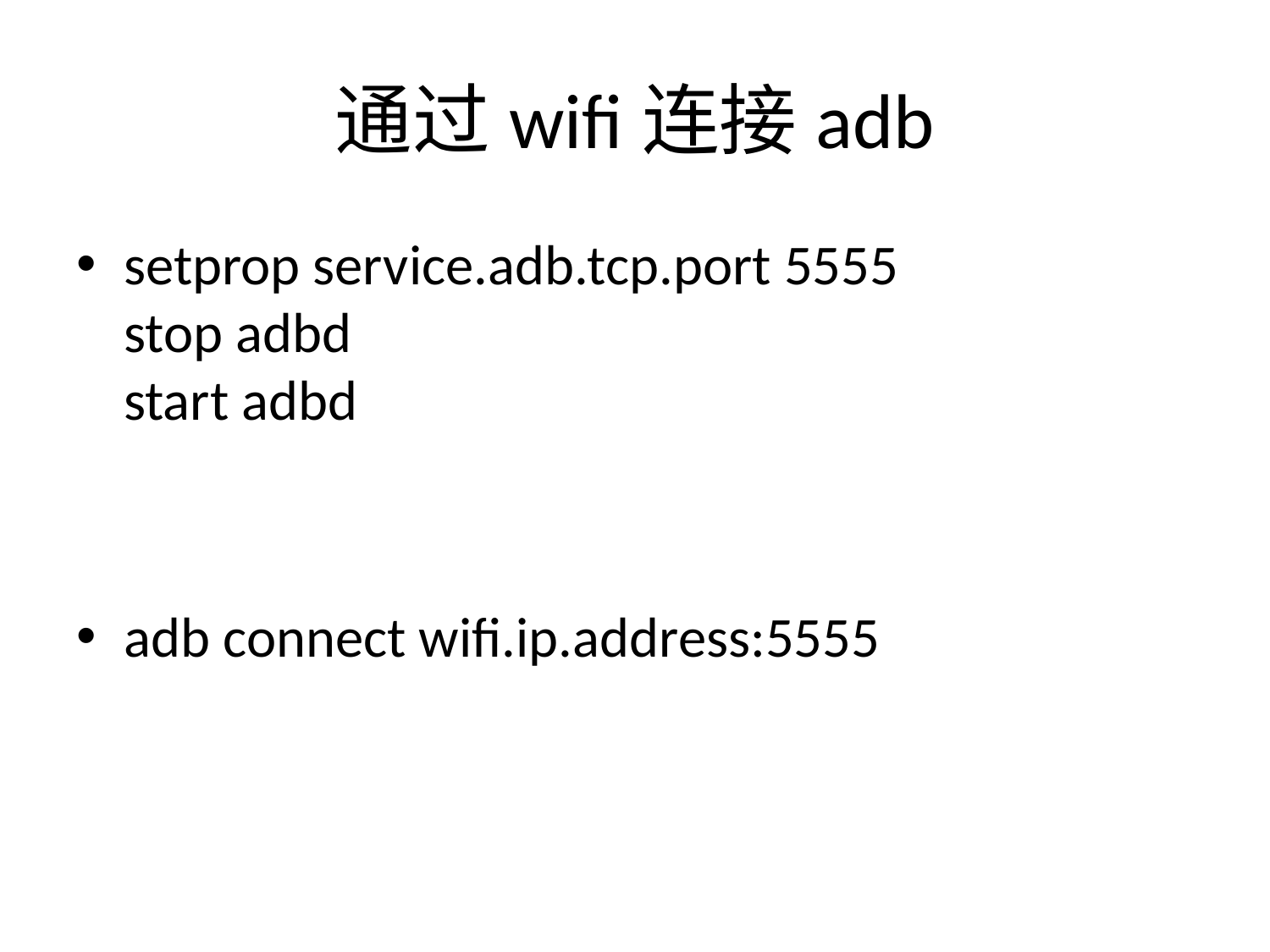

# 通过wifi连接adb
setprop service.adb.tcp.port 5555
stop adbd
start adbd

adb connect wifi.ip.address:5555